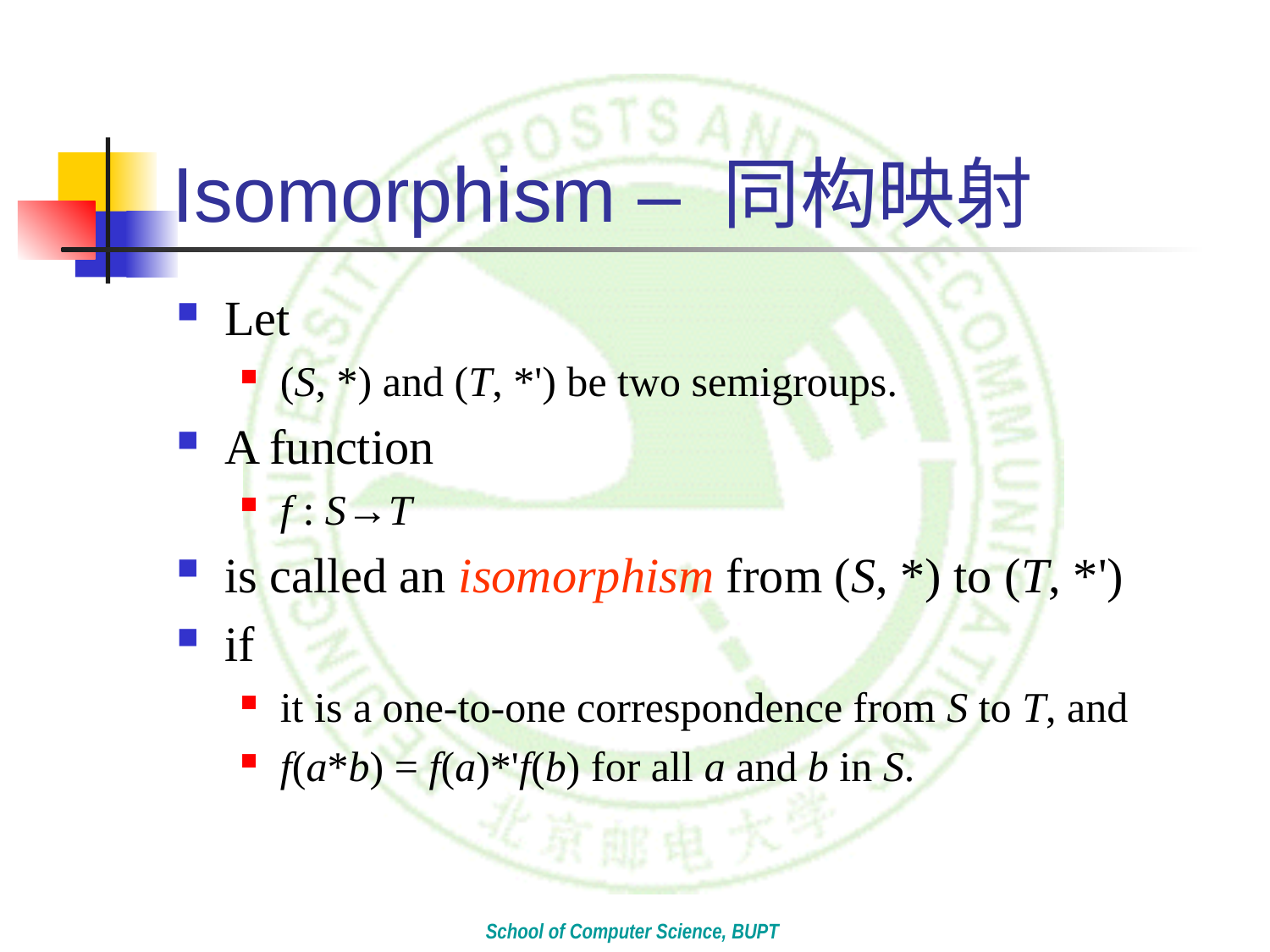

# Isomorphism – 同构映射
Let
(S, *) and (T, *') be two semigroups.
A function
f : S→T
is called an isomorphism from (S, *) to (T, *')
if
it is a one-to-one correspondence from S to T, and
f(a*b) = f(a)*'f(b) for all a and b in S.
School of Computer Science, BUPT

24